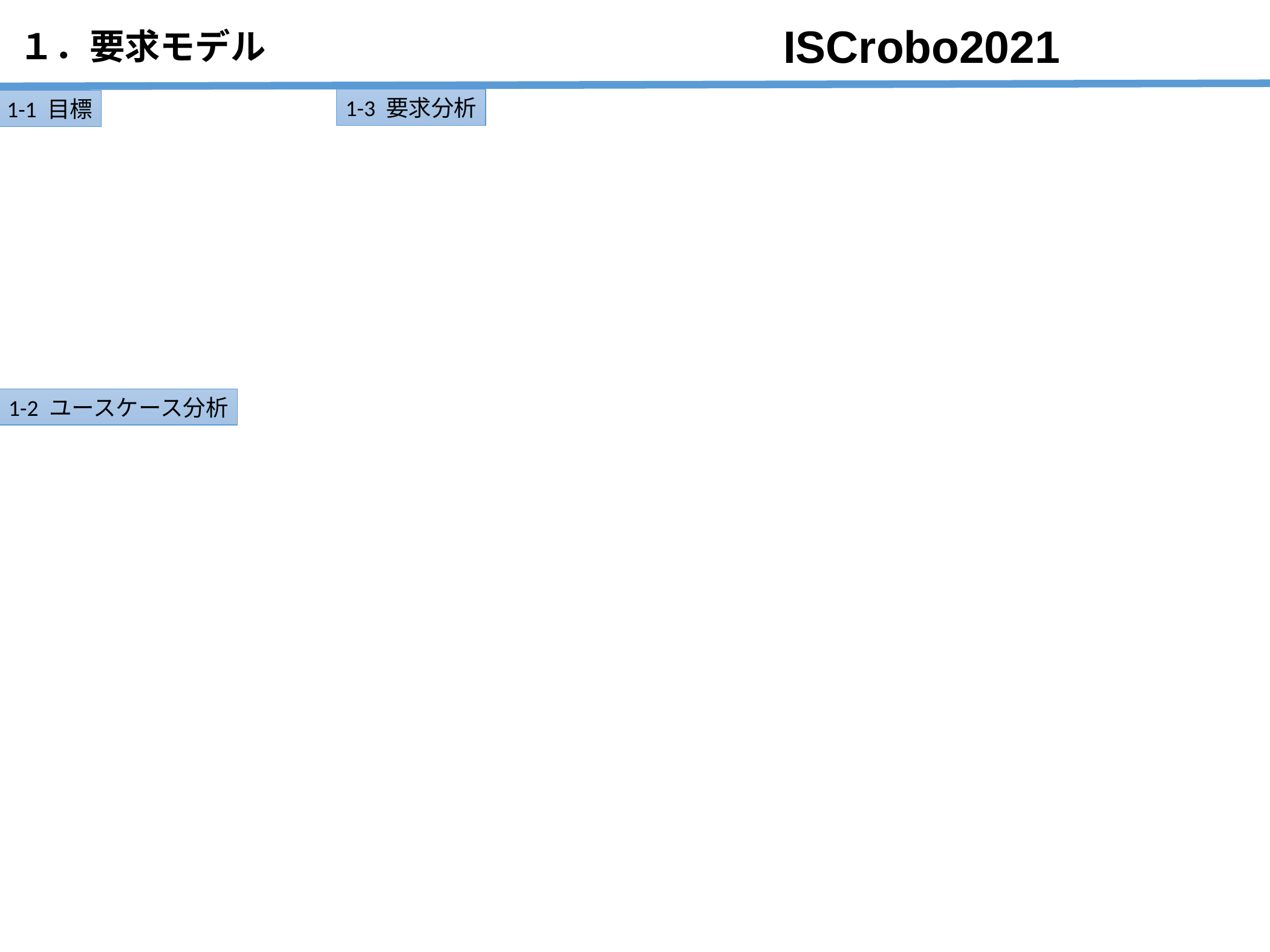

ISCrobo2021
１．要求モデル
1-3 要求分析
1-1 目標
1-2 ユースケース分析